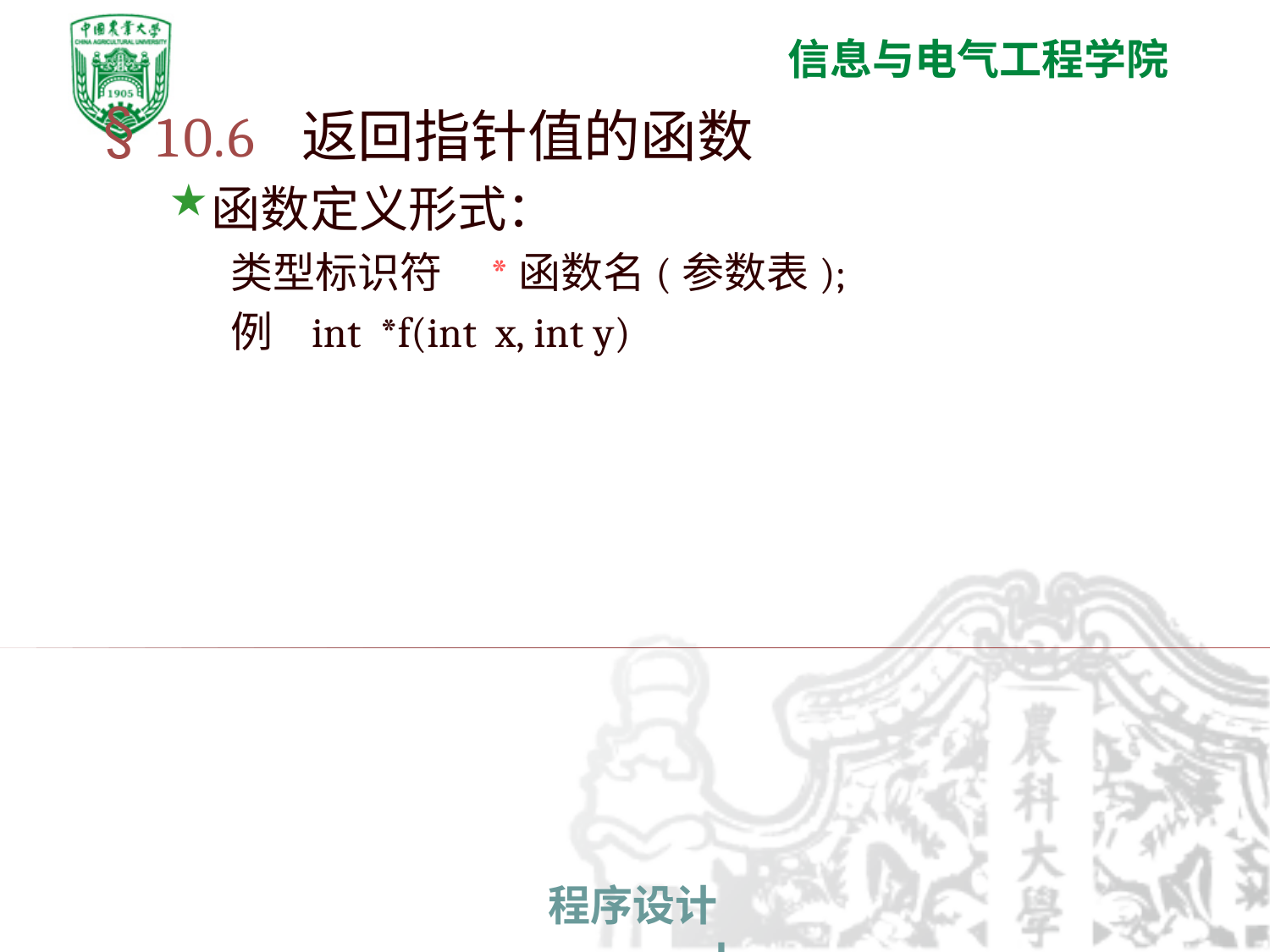

10.6  返回指针值的函数
函数定义形式：
类型标识符    *函数名(参数表);
例   int  *f(int  x, int y)